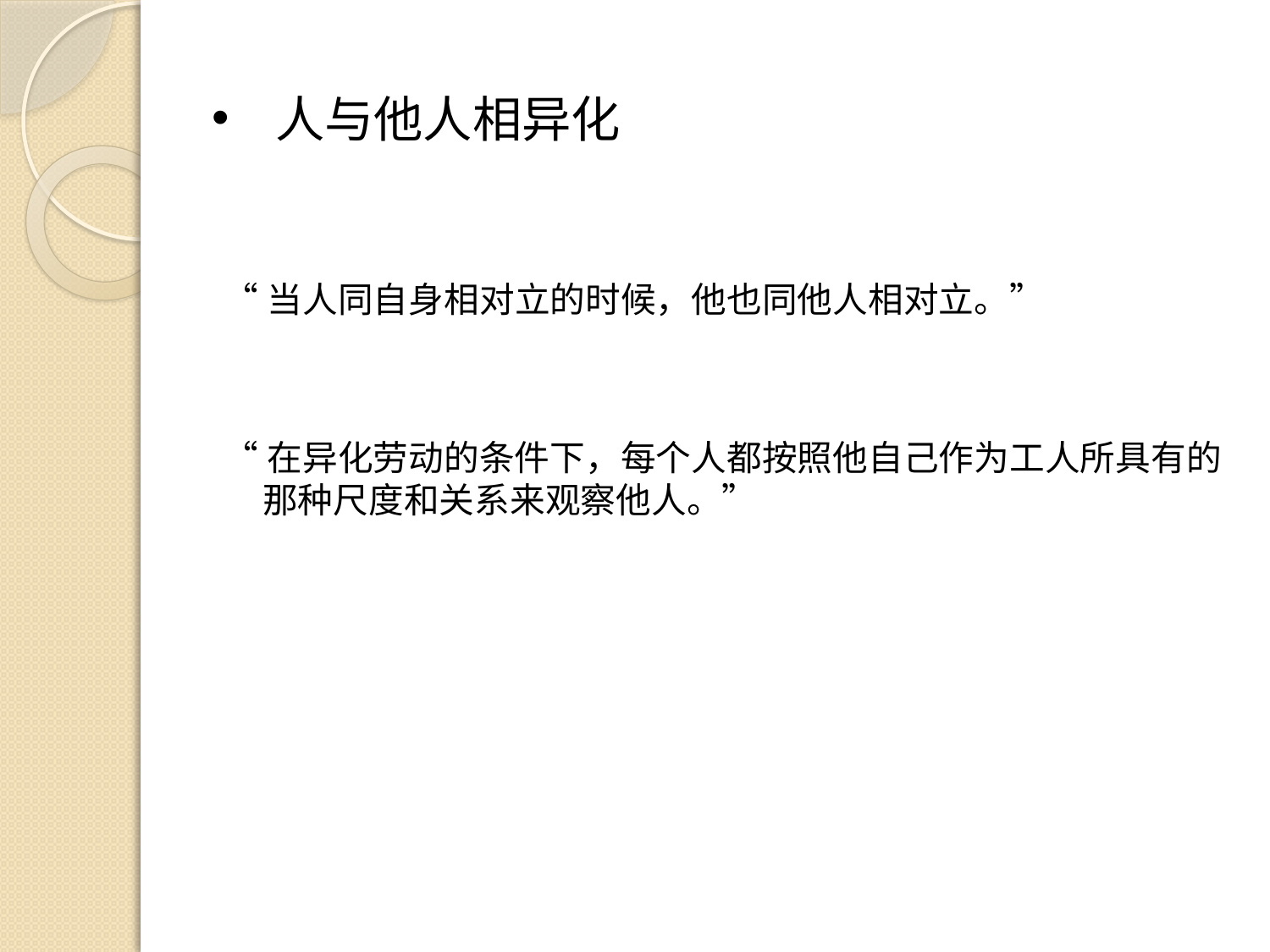

# 人与他人相异化

“当人同自身相对立的时候，他也同他人相对立。”

“在异化劳动的条件下，每个人都按照他自己作为工人所具有的那种尺度和关系来观察他人。”